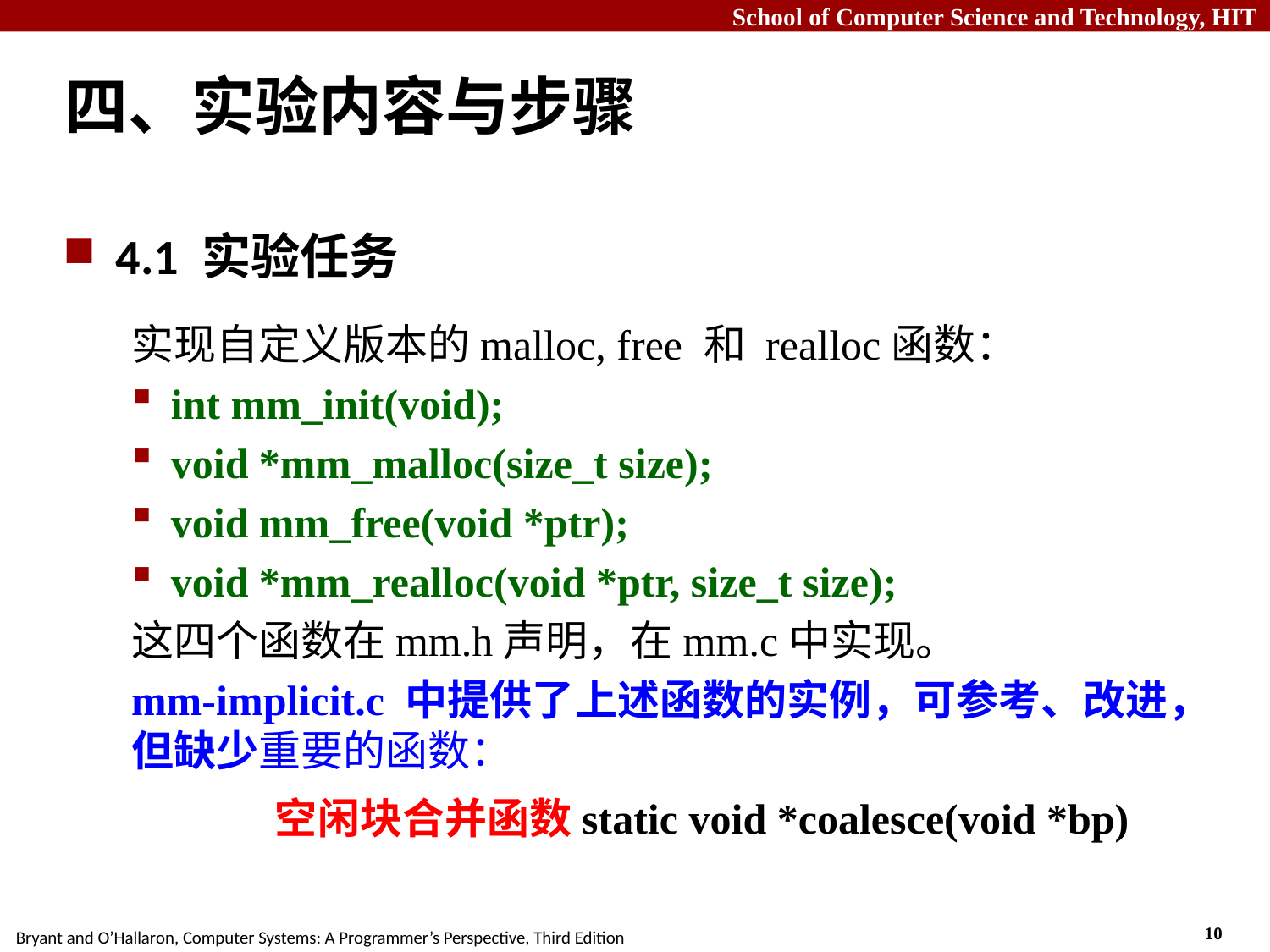

# 四、实验内容与步骤
4.1 实验任务
实现自定义版本的malloc, free 和 realloc函数：
int mm_init(void);
void *mm_malloc(size_t size);
void mm_free(void *ptr);
void *mm_realloc(void *ptr, size_t size);
这四个函数在mm.h声明，在mm.c中实现。
mm-implicit.c 中提供了上述函数的实例，可参考、改进，但缺少重要的函数：
                    空闲块合并函数static void *coalesce(void *bp)